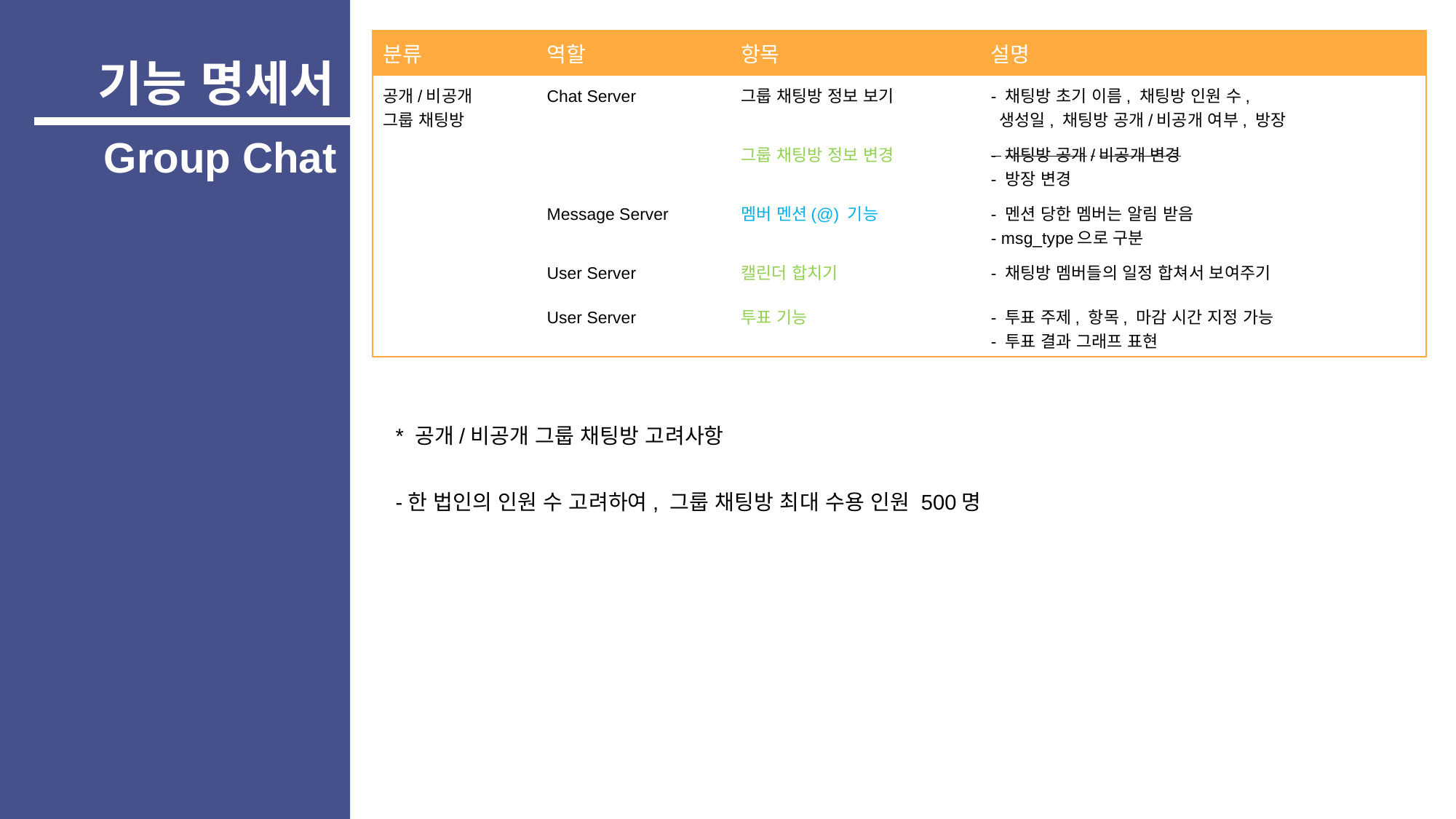

| 분류 | 역할 | 항목 | 설명 |
| --- | --- | --- | --- |
| 공개/비공개 그룹 채팅방 | Chat Server | 그룹 채팅방 정보 보기 | - 채팅방 초기 이름, 채팅방 인원 수,   생성일, 채팅방 공개/비공개 여부, 방장 |
|  |  | 그룹 채팅방 정보 변경 | - 채팅방 공개/비공개 변경 - 방장 변경 |
|  | Message Server | 멤버 멘션(@) 기능 | - 멘션 당한 멤버는 알림 받음 - msg\_type으로 구분 |
|  | User Server | 캘린더 합치기 | - 채팅방 멤버들의 일정 합쳐서 보여주기 |
|  | User Server | 투표 기능 | - 투표 주제, 항목, 마감 시간 지정 가능 - 투표 결과 그래프 표현 |
기능 명세서

Group Chat
* 공개/비공개 그룹 채팅방 고려사항

-한 법인의 인원 수 고려하여, 그룹 채팅방 최대 수용 인원 500명